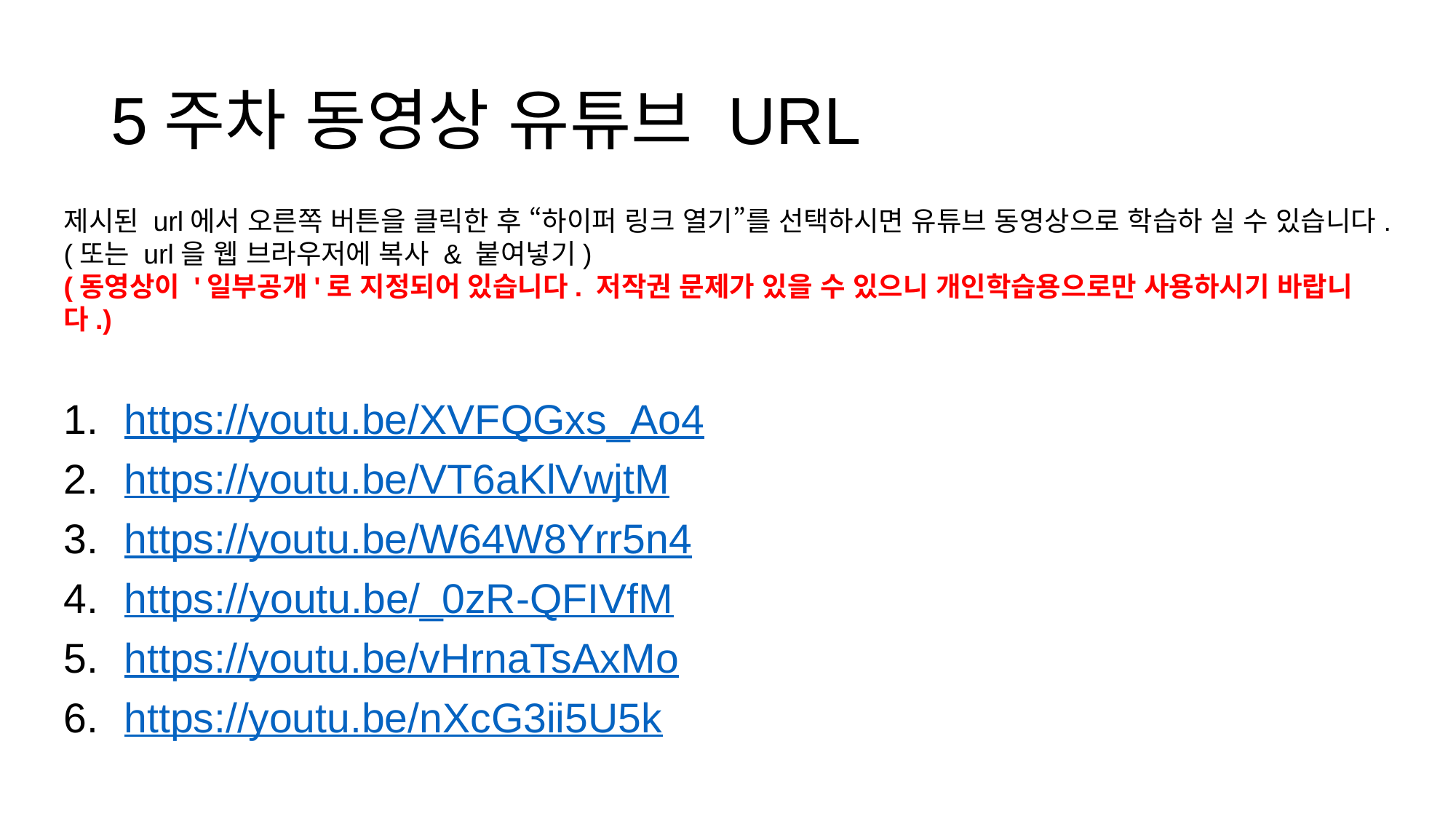

# 5주차 동영상 유튜브 URL
제시된 url에서 오른쪽 버튼을 클릭한 후 “하이퍼 링크 열기”를 선택하시면 유튜브 동영상으로 학습하 실 수 있습니다.(또는 url을 웹 브라우저에 복사 & 붙여넣기)
(동영상이 '일부공개'로 지정되어 있습니다. 저작권 문제가 있을 수 있으니 개인학습용으로만 사용하시기 바랍니다.)
https://youtu.be/XVFQGxs_Ao4
https://youtu.be/VT6aKlVwjtM
https://youtu.be/W64W8Yrr5n4
https://youtu.be/_0zR-QFIVfM
https://youtu.be/vHrnaTsAxMo
https://youtu.be/nXcG3ii5U5k